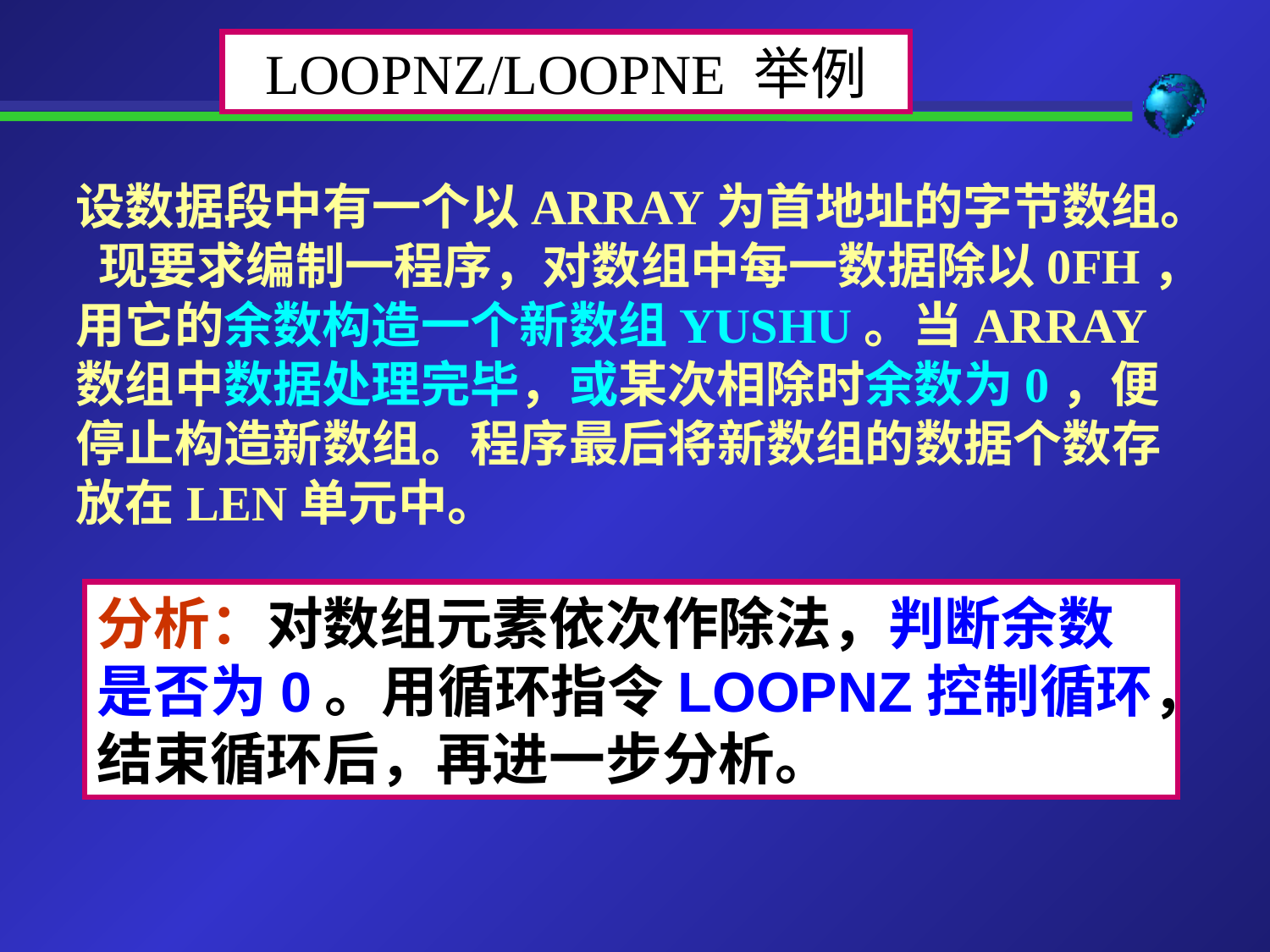

LOOPNZ/LOOPNE 举例
设数据段中有一个以ARRAY为首地址的字节数组。  现要求编制一程序，对数组中每一数据除以0FH，用它的余数构造一个新数组YUSHU。当ARRAY数组中数据处理完毕，或某次相除时余数为0，便停止构造新数组。程序最后将新数组的数据个数存放在LEN单元中。
分析：对数组元素依次作除法，判断余数是否为0。用循环指令LOOPNZ控制循环，结束循环后，再进一步分析。
38